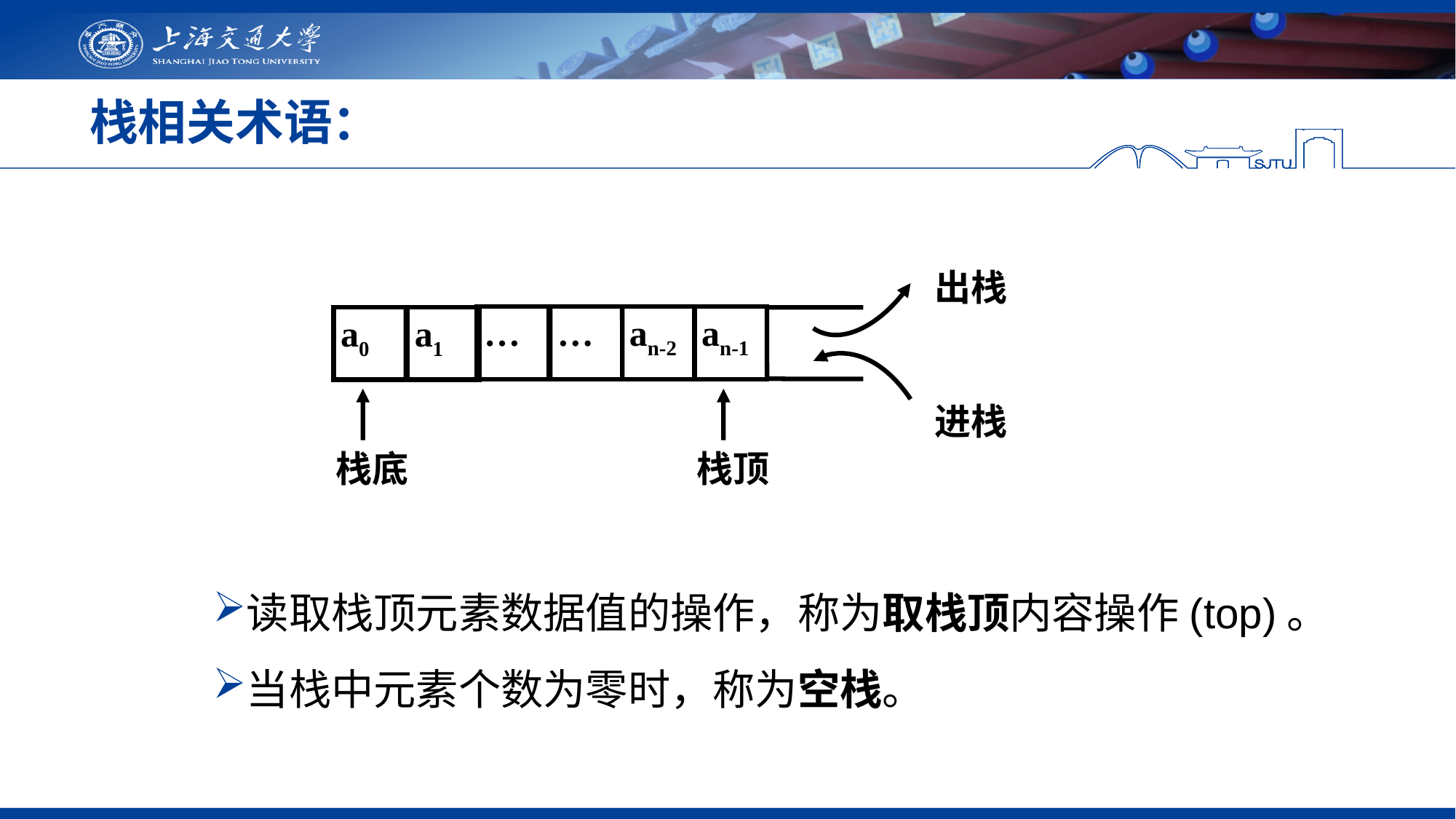

# 栈相关术语：
出栈

进栈

…

…

an-2

an-1

a0
a1

栈底
栈顶
读取栈顶元素数据值的操作，称为取栈顶内容操作(top)。
当栈中元素个数为零时，称为空栈。